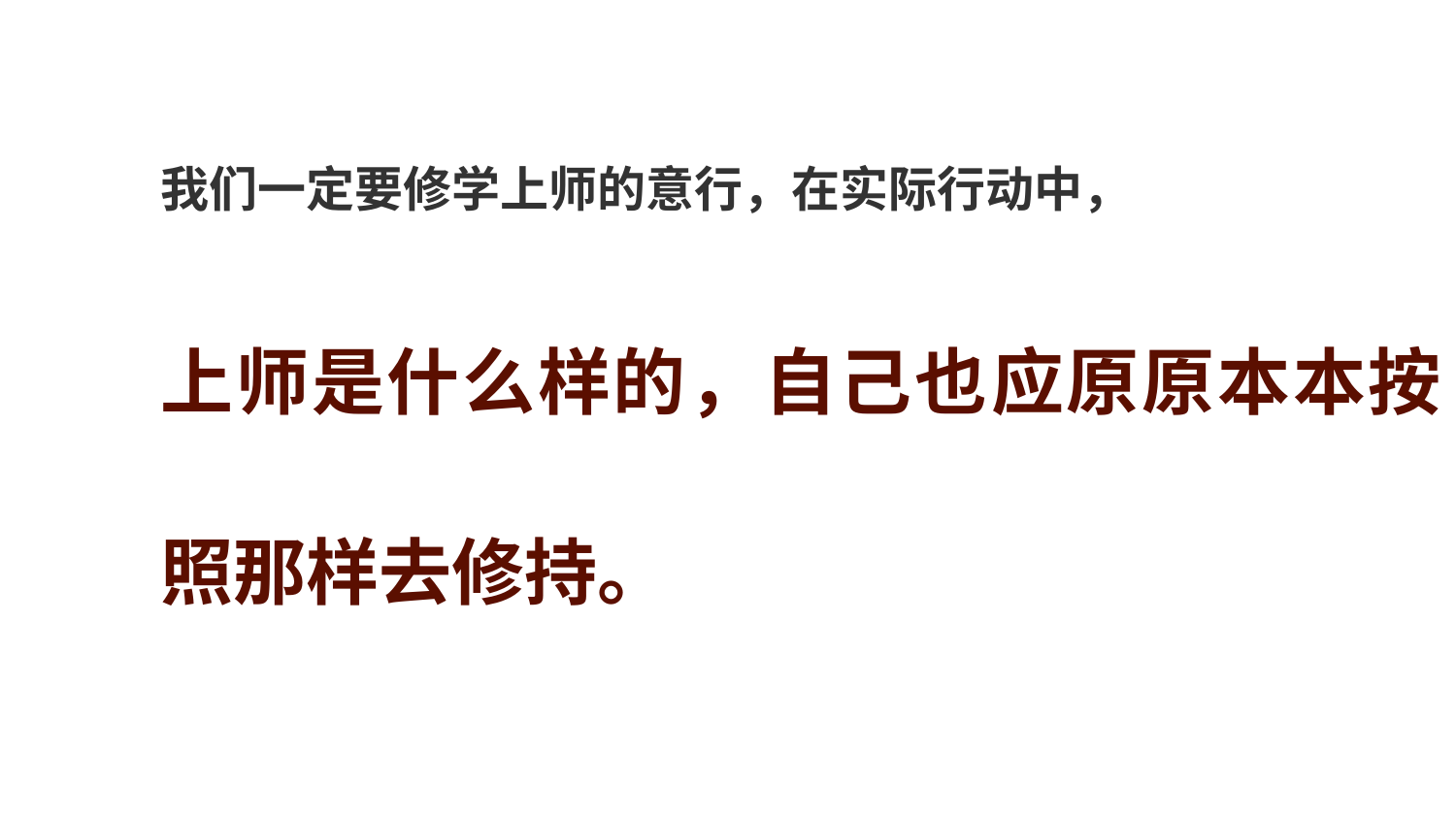

我们一定要修学上师的意行，在实际行动中，
上师是什么样的，自己也应原原本本按照那样去修持。